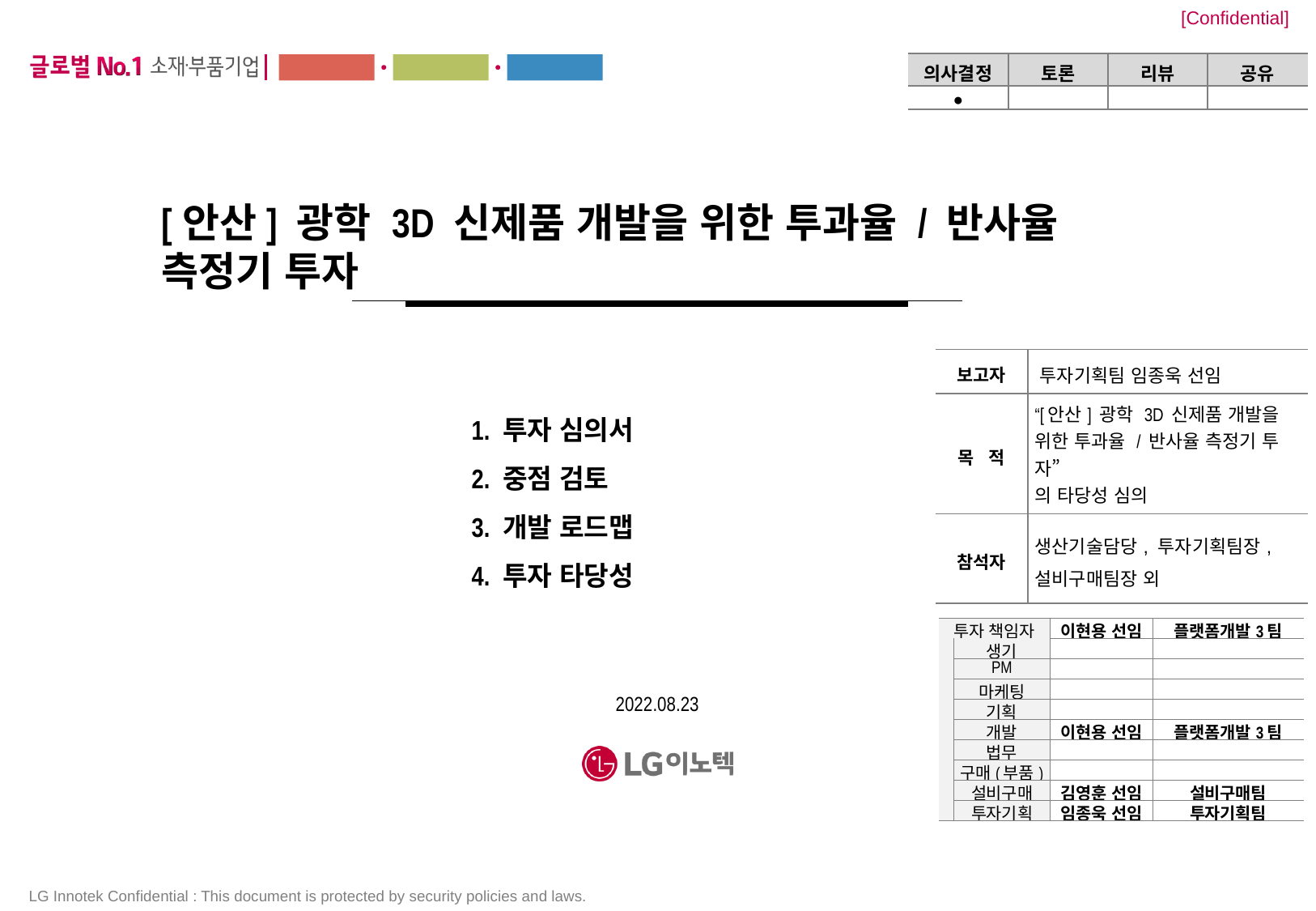

| 의사결정 | 토론 | 리뷰 | 공유 |
| --- | --- | --- | --- |
| ● |  |  |  |
# [안산] 광학 3D 신제품 개발을 위한 투과율 / 반사율 측정기 투자
| 보고자 | 투자기획팀 임종욱 선임 |
| --- | --- |
| 목 적 | “[안산] 광학 3D 신제품 개발을 위한 투과율 / 반사율 측정기 투자” 의 타당성 심의 |
| 참석자 | 생산기술담당, 투자기획팀장, 설비구매팀장 외 |
1. 투자 심의서
2. 중점 검토
3. 개발 로드맵
4. 투자 타당성
| 투자 책임자 |  | 이현용 선임 | 플랫폼개발3팀 |
| --- | --- | --- | --- |
|  | 생기 |  |  |
|  | PM |  |  |
|  | 마케팅 |  |  |
|  | 기획 |  |  |
|  | 개발 | 이현용 선임 | 플랫폼개발3팀 |
|  | 법무 |  |  |
|  | 구매(부품) |  |  |
|  | 설비구매 | 김영훈 선임 | 설비구매팀 |
|  | 투자기획 | 임종욱 선임 | 투자기획팀 |
2022.08.23